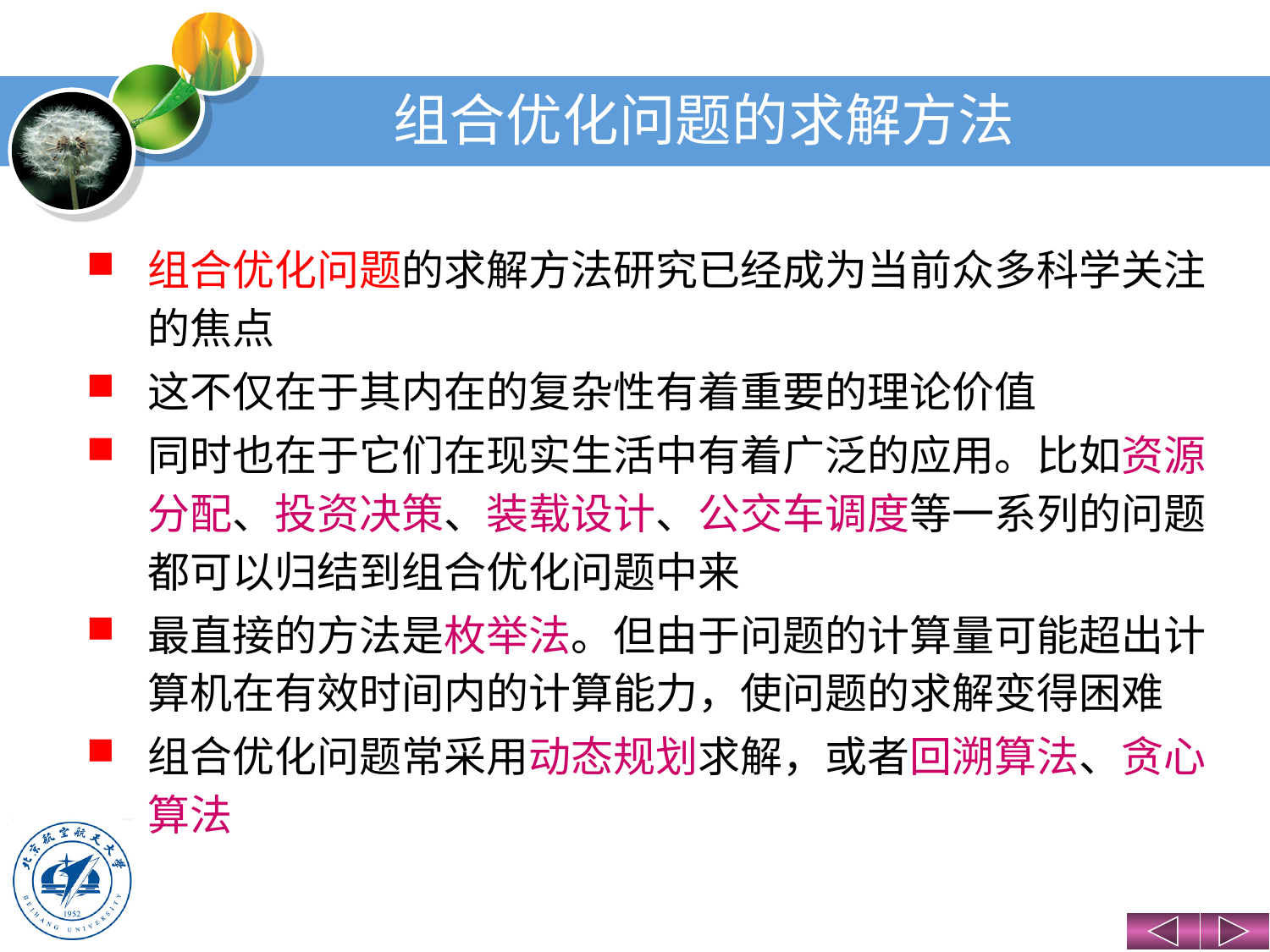

# 组合优化问题的求解方法

组合优化问题的求解方法研究已经成为当前众多科学关注的焦点
这不仅在于其内在的复杂性有着重要的理论价值
同时也在于它们在现实生活中有着广泛的应用。比如资源分配、投资决策、装载设计、公交车调度等一系列的问题都可以归结到组合优化问题中来
最直接的方法是枚举法。但由于问题的计算量可能超出计算机在有效时间内的计算能力，使问题的求解变得困难
组合优化问题常采用动态规划求解，或者回溯算法、贪心算法
106